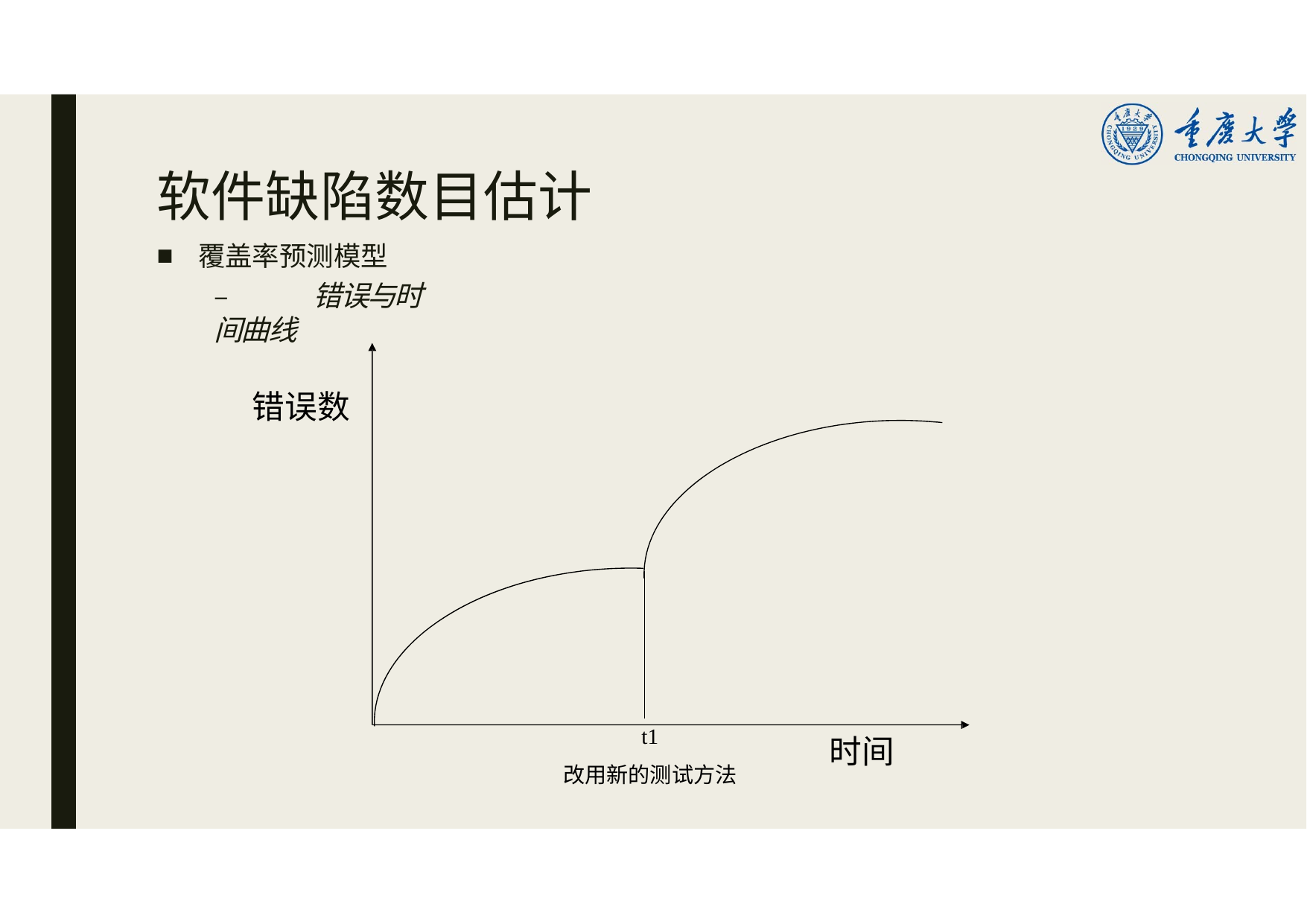

# 软件缺陷数目估计
覆盖率预测模型
–	错误与时间曲线

错误数

t1
改用新的测试方法

时间